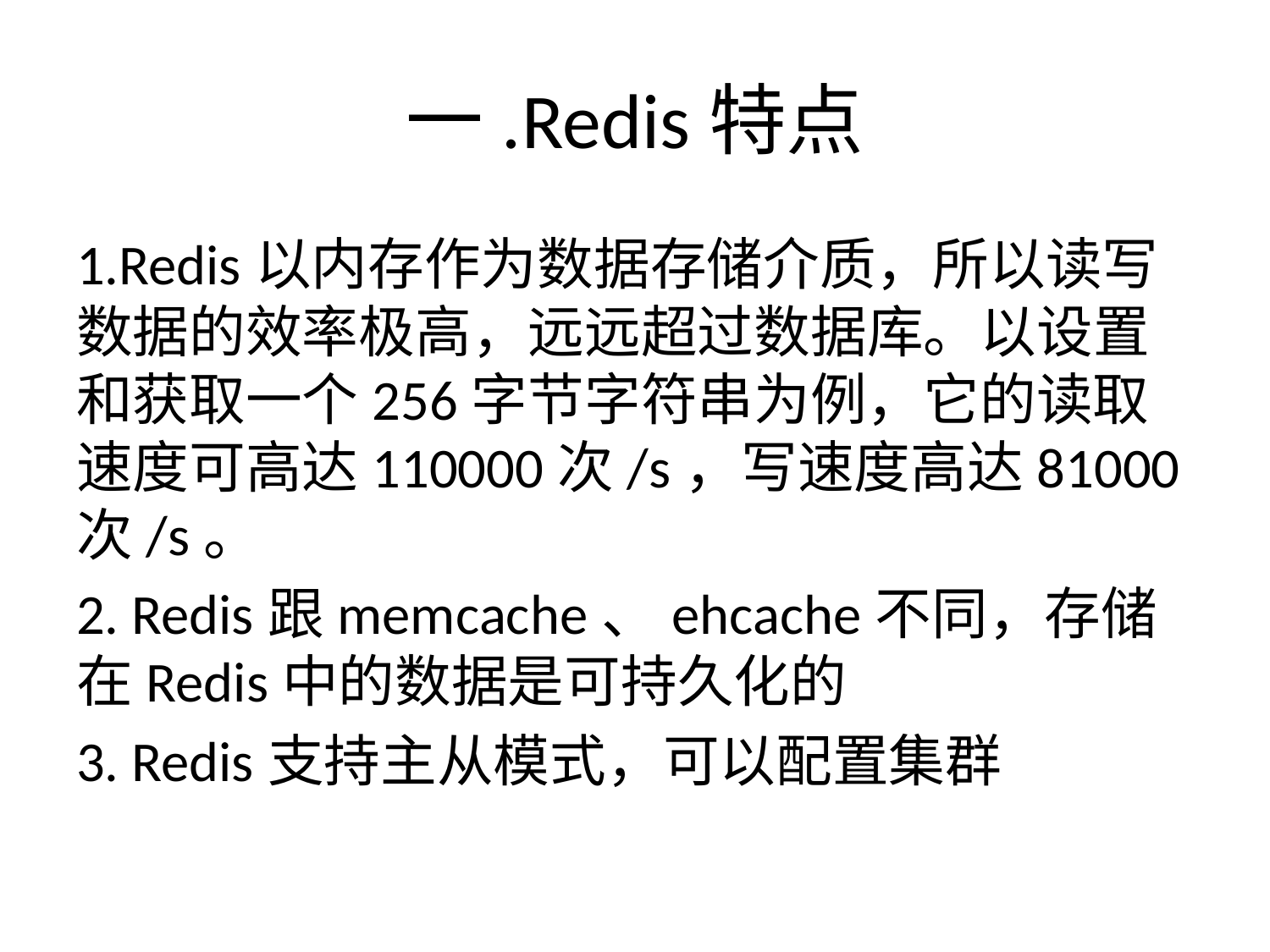

# 一.Redis特点
1.Redis以内存作为数据存储介质，所以读写数据的效率极高，远远超过数据库。以设置和获取一个256字节字符串为例，它的读取速度可高达110000次/s，写速度高达81000次/s。
2. Redis跟memcache、ehcache不同，存储在Redis中的数据是可持久化的
3. Redis支持主从模式，可以配置集群